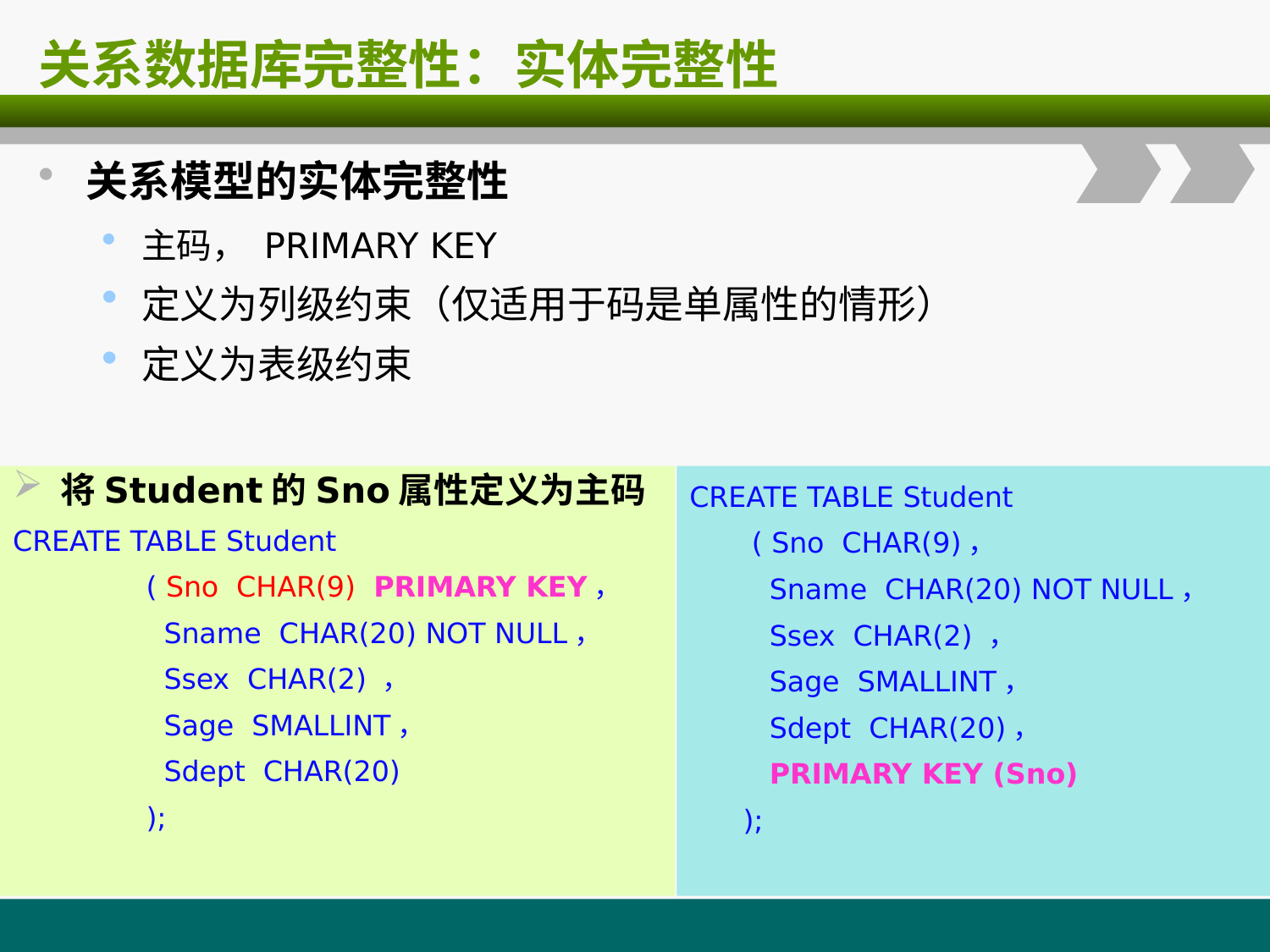

# 关系数据库完整性：实体完整性
关系模型的实体完整性
主码， PRIMARY KEY
定义为列级约束（仅适用于码是单属性的情形）
定义为表级约束
将Student的Sno属性定义为主码
CREATE TABLE Student
               ( Sno  CHAR(9)  PRIMARY KEY，
                 Sname  CHAR(20) NOT NULL，
                 Ssex  CHAR(2) ，
                 Sage  SMALLINT，
                 Sdept  CHAR(20)
               );
CREATE TABLE Student
       ( Sno  CHAR(9)，
         Sname  CHAR(20) NOT NULL，
         Ssex  CHAR(2) ，
         Sage  SMALLINT，
         Sdept  CHAR(20)，
         PRIMARY KEY (Sno)
      );